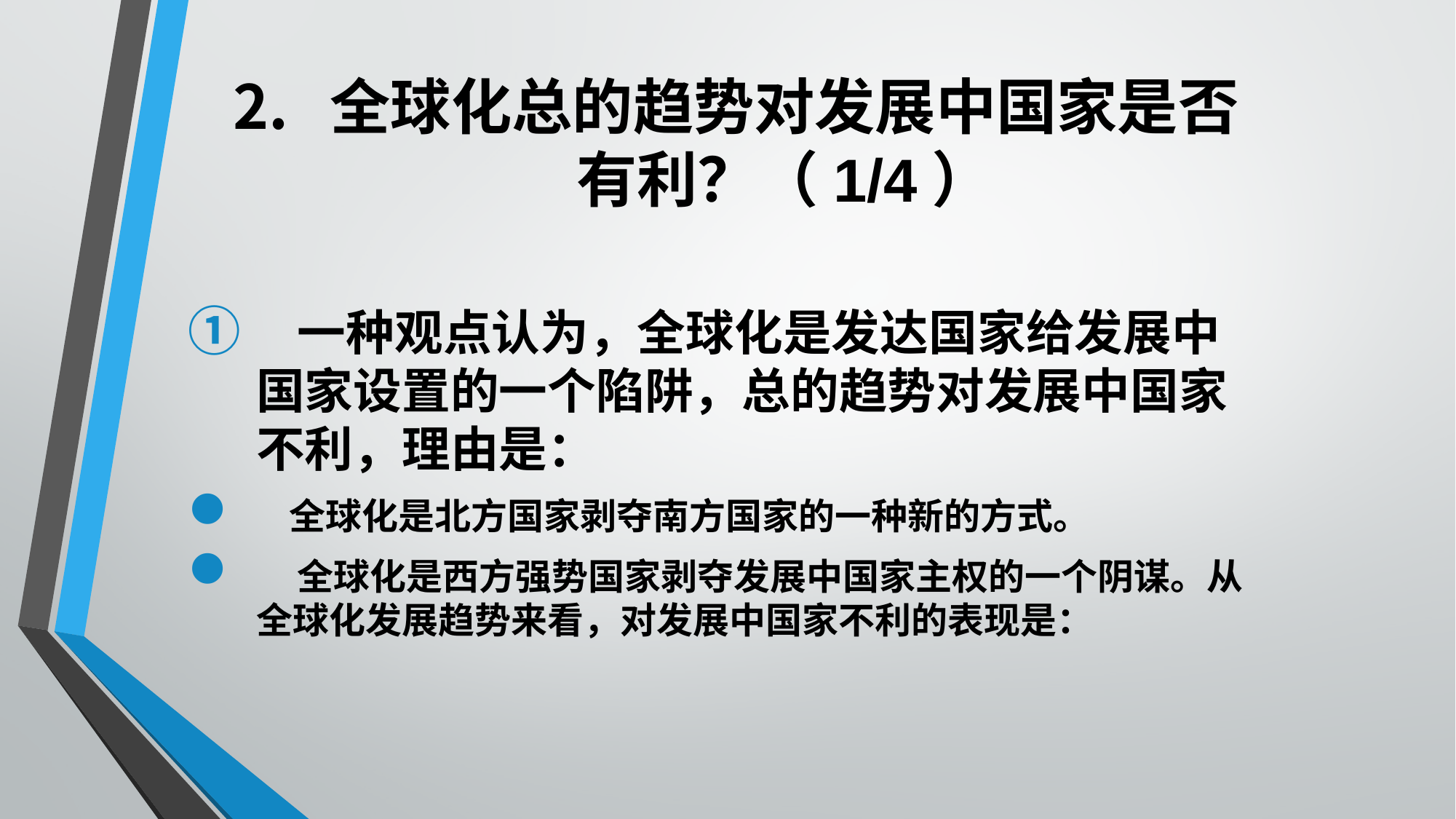

全球化总的趋势对发展中国家是否有利？（1/4）
    一种观点认为，全球化是发达国家给发展中国家设置的一个陷阱，总的趋势对发展中国家不利，理由是：
   全球化是北方国家剥夺南方国家的一种新的方式。
    全球化是西方强势国家剥夺发展中国家主权的一个阴谋。从全球化发展趋势来看，对发展中国家不利的表现是：